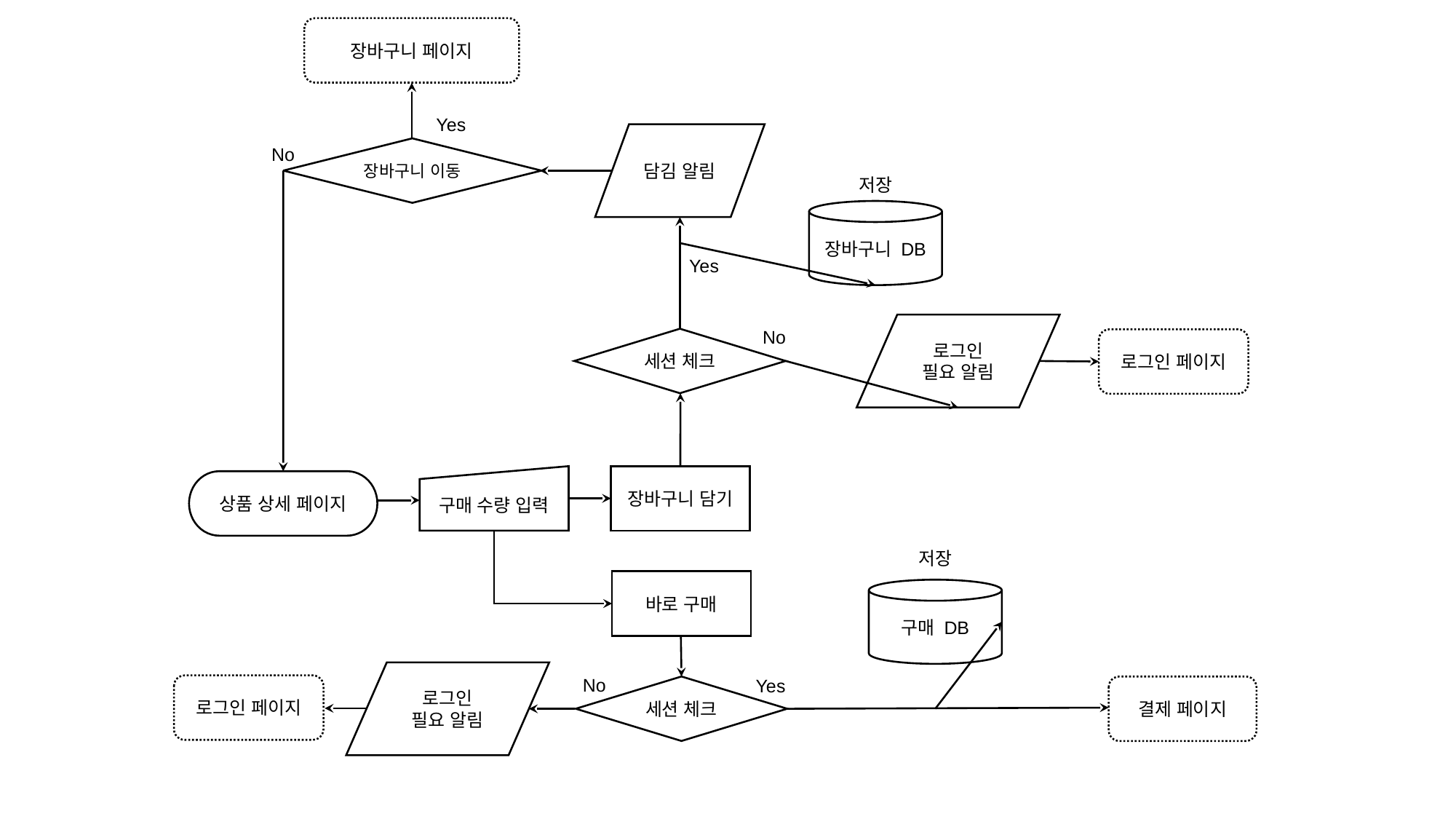

장바구니 페이지
Yes
담김 알림
No
장바구니 이동
저장
장바구니 DB
Yes
로그인
필요 알림
No
세션 체크
로그인 페이지
구매 수량 입력
장바구니 담기
상품 상세 페이지
저장
바로 구매
구매 DB
로그인
필요 알림
No
Yes
로그인 페이지
세션 체크
결제 페이지